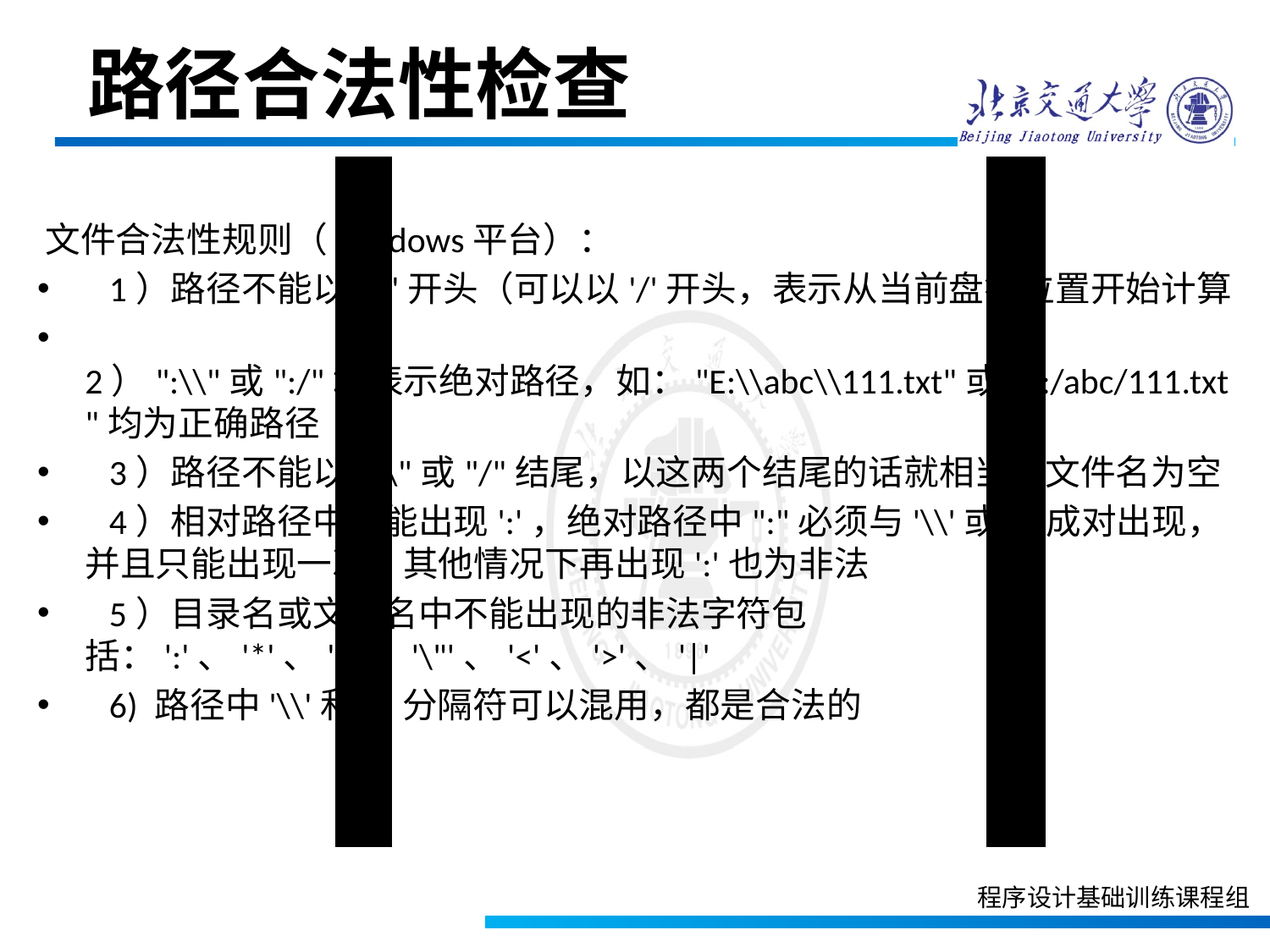

路径合法性检查
文件合法性规则（windows平台）：
   1）路径不能以'\\'开头（可以以'/'开头，表示从当前盘符位置开始计算
   2）":\\"或":/"均表示绝对路径，如："E:\\abc\\111.txt"或"E:/abc/111.txt"均为正确路径
   3）路径不能以"\\"或"/"结尾，以这两个结尾的话就相当于文件名为空
   4）相对路径中不能出现':'，绝对路径中":"必须与'\\'或'/'成对出现，并且只能出现一次，其他情况下再出现':'也为非法
   5）目录名或文件名中不能出现的非法字符包括：':'、'*'、'?'、'\"'、'<'、'>'、'|'
   6) 路径中'\\'和'/'分隔符可以混用，都是合法的
程序设计基础训练课程组